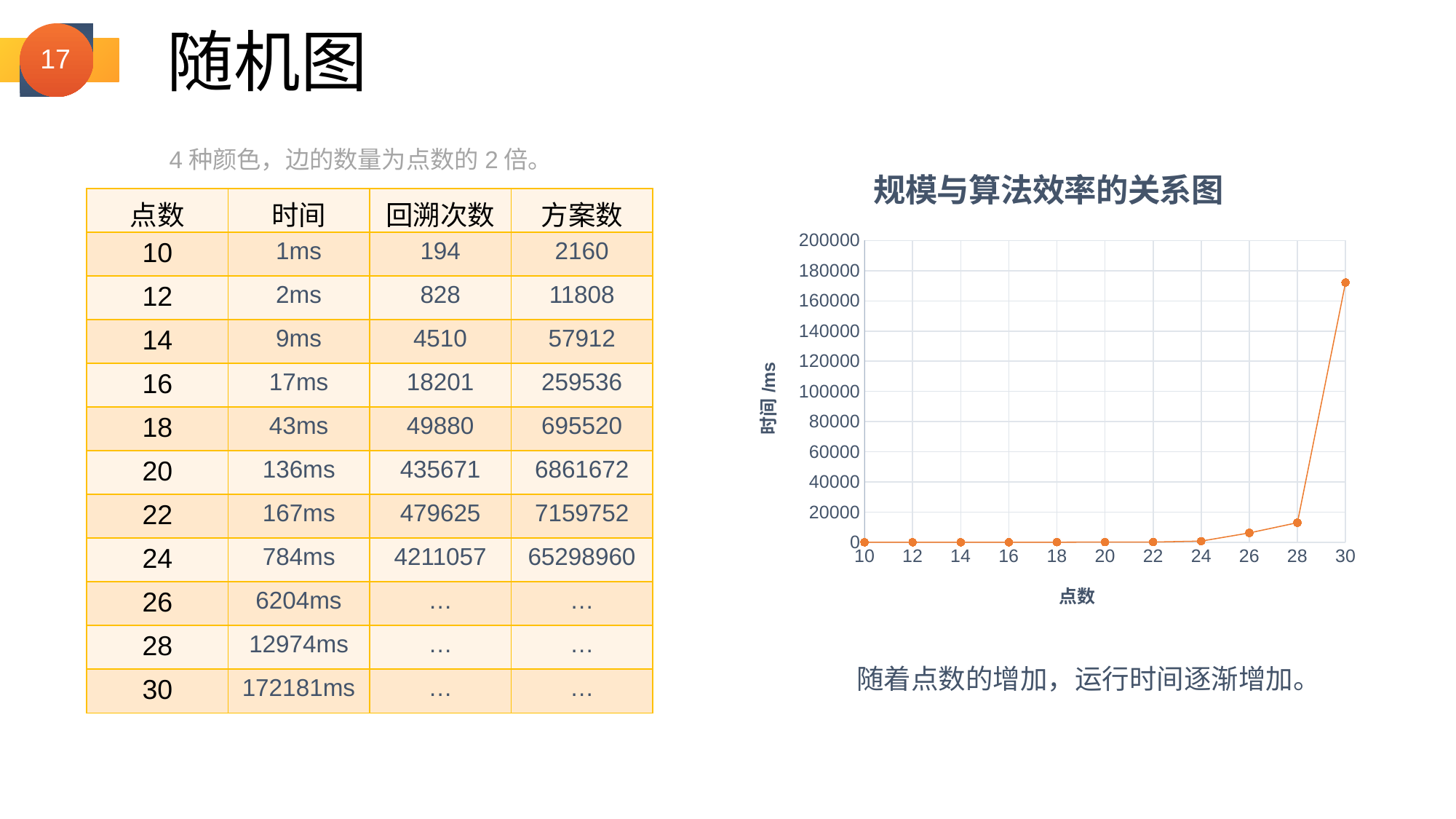

随机图
4种颜色，边的数量为点数的2倍。

### Chart: 规模与算法效率的关系图

| Category | 时间 |
|---|---|
| 点数 | 时间 | 回溯次数 | 方案数 |
| --- | --- | --- | --- |
| 10 | 1ms | 194 | 2160 |
| 12 | 2ms | 828 | 11808 |
| 14 | 9ms | 4510 | 57912 |
| 16 | 17ms | 18201 | 259536 |
| 18 | 43ms | 49880 | 695520 |
| 20 | 136ms | 435671 | 6861672 |
| 22 | 167ms | 479625 | 7159752 |
| 24 | 784ms | 4211057 | 65298960 |
| 26 | 6204ms | … | … |
| 28 | 12974ms | … | … |
| 30 | 172181ms | … | … |
随着点数的增加，运行时间逐渐增加。